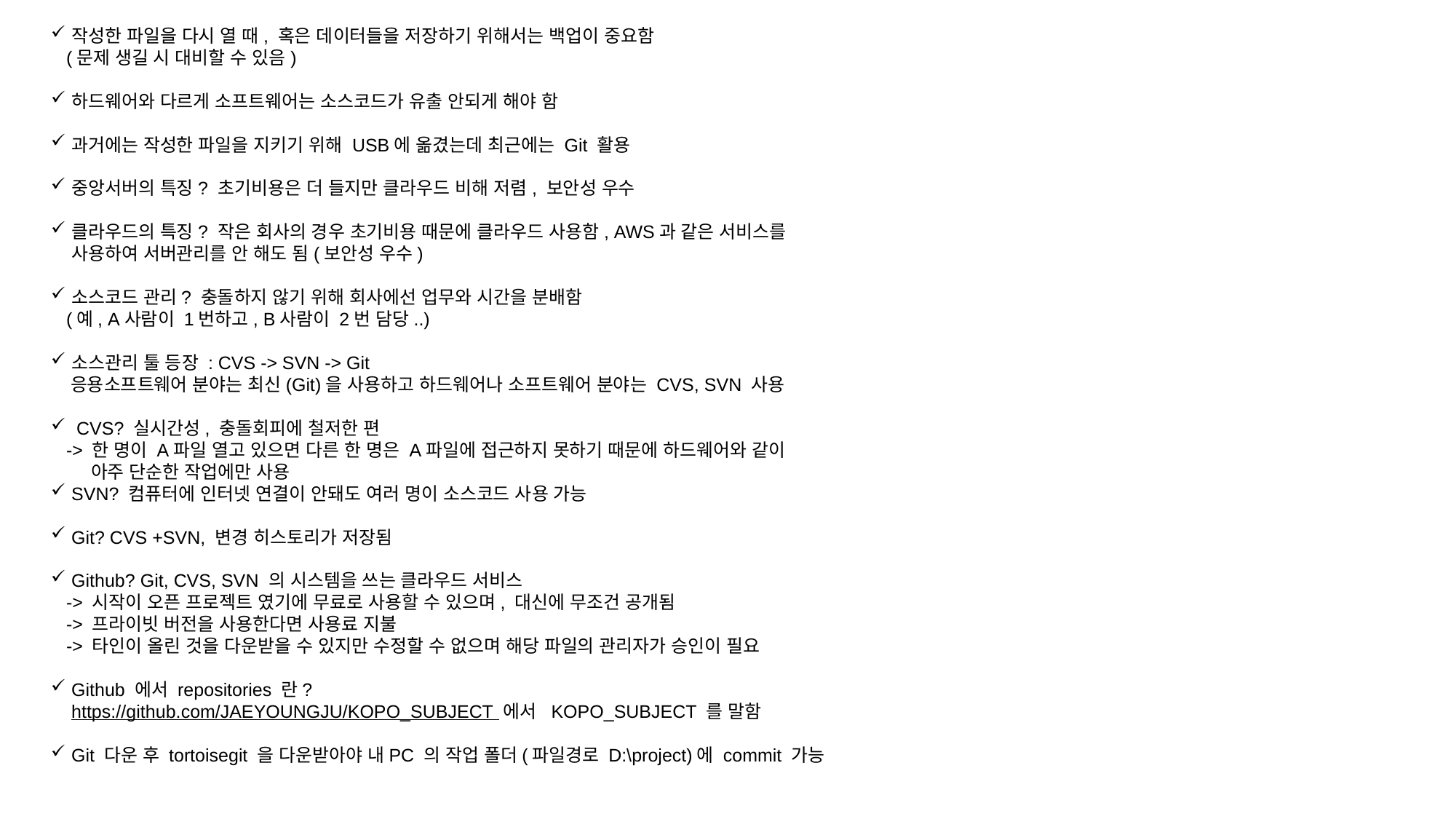

작성한 파일을 다시 열 때, 혹은 데이터들을 저장하기 위해서는 백업이 중요함
   (문제 생길 시 대비할 수 있음)

하드웨어와 다르게 소프트웨어는 소스코드가 유출 안되게 해야 함

과거에는 작성한 파일을 지키기 위해 USB에 옮겼는데 최근에는 Git 활용

중앙서버의 특징? 초기비용은 더 들지만 클라우드 비해 저렴, 보안성 우수

클라우드의 특징? 작은 회사의 경우 초기비용 때문에 클라우드 사용함, AWS과 같은 서비스를 사용하여 서버관리를 안 해도 됨(보안성 우수)

소스코드 관리? 충돌하지 않기 위해 회사에선 업무와 시간을 분배함
   (예, A사람이 1번하고, B사람이 2번 담당..)

소스관리 툴 등장 : CVS -> SVN -> Git
   응용소프트웨어 분야는 최신(Git)을 사용하고 하드웨어나 소프트웨어 분야는 CVS, SVN 사용

 CVS? 실시간성, 충돌회피에 철저한 편
   -> 한 명이 A파일 열고 있으면 다른 한 명은 A파일에 접근하지 못하기 때문에 하드웨어와 같이
       아주 단순한 작업에만 사용
SVN? 컴퓨터에 인터넷 연결이 안돼도 여러 명이 소스코드 사용 가능

Git? CVS +SVN, 변경 히스토리가 저장됨

Github? Git, CVS, SVN 의 시스템을 쓰는 클라우드 서비스
   -> 시작이 오픈 프로젝트 였기에 무료로 사용할 수 있으며, 대신에 무조건 공개됨
   -> 프라이빗 버전을 사용한다면 사용료 지불
   -> 타인이 올린 것을 다운받을 수 있지만 수정할 수 없으며 해당 파일의 관리자가 승인이 필요

Github 에서 repositories 란?
    https://github.com/JAEYOUNGJU/KOPO_SUBJECT 에서  KOPO_SUBJECT 를 말함

Git 다운 후 tortoisegit 을 다운받아야 내PC 의 작업 폴더(파일경로 D:\project)에 commit 가능